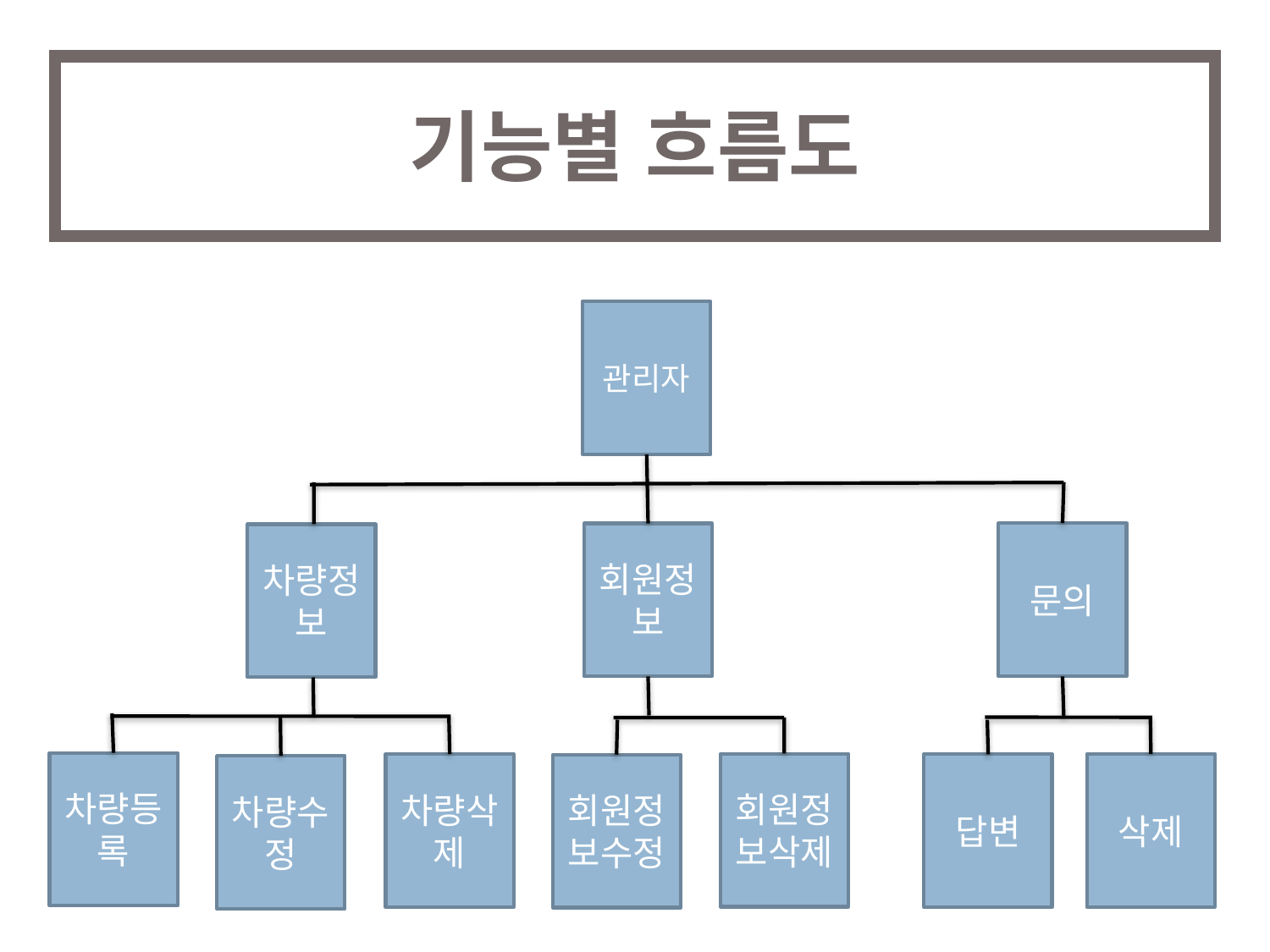

# 기능별 흐름도
관리자
문의
회원정보
차량정보
차량등록
회원정보삭제
삭제
차량삭제
답변
회원정보수정
차량수정